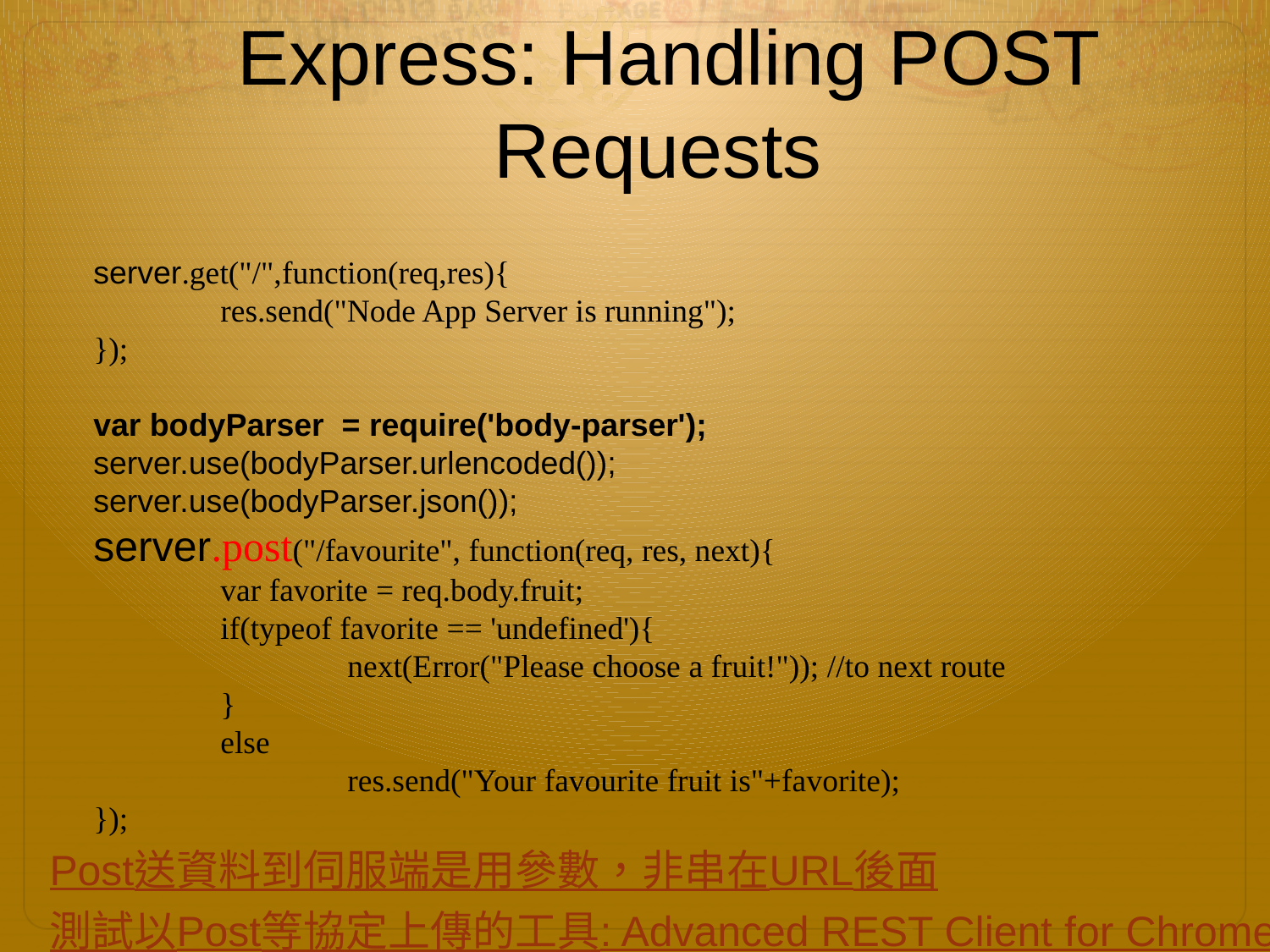

# Express: Handling POST Requests
server.get("/",function(req,res){
	res.send("Node App Server is running");
});

var bodyParser  = require('body-parser');
server.use(bodyParser.urlencoded());
server.use(bodyParser.json());
server.post("/favourite", function(req, res, next){
	var favorite = req.body.fruit;
	if(typeof favorite == 'undefined'){
		next(Error("Please choose a fruit!")); //to next route
	}
	else
		res.send("Your favourite fruit is"+favorite);
});
Post送資料到伺服端是用參數，非串在URL後面
測試以Post等協定上傳的工具: Advanced REST Client for Chrome